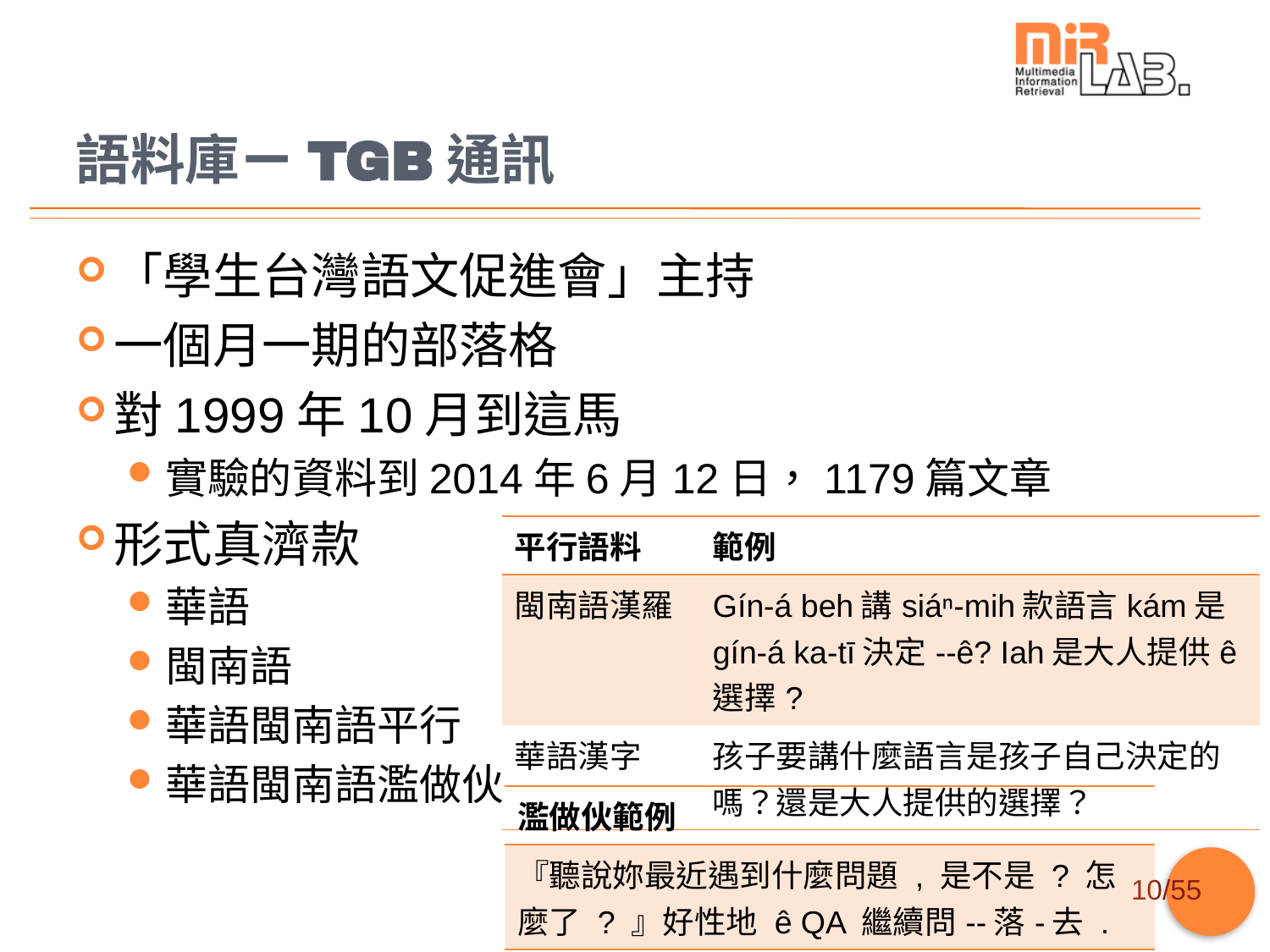

# 語料庫ㄧTGB通訊
「學生台灣語文促進會」主持
一個月一期的部落格
對1999年10月到這馬
實驗的資料到2014年6月12日，1179篇文章
形式真濟款
華語
閩南語
華語閩南語平行
華語閩南語濫做伙
| 平行語料 | 範例 |
| --- | --- |
| 閩南語漢羅 | Gín-á beh講siáⁿ-mih款語言kám是gín-á ka-tī決定--ê? Iah是大人提供ê選擇? |
| 華語漢字 | 孩子要講什麼語言是孩子自己決定的嗎？還是大人提供的選擇？ |
| 濫做伙範例 |
| --- |
| 『聽說妳最近遇到什麼問題 , 是不是 ? 怎麼了 ? 』好性地 ê QA 繼續問--落-去 . |